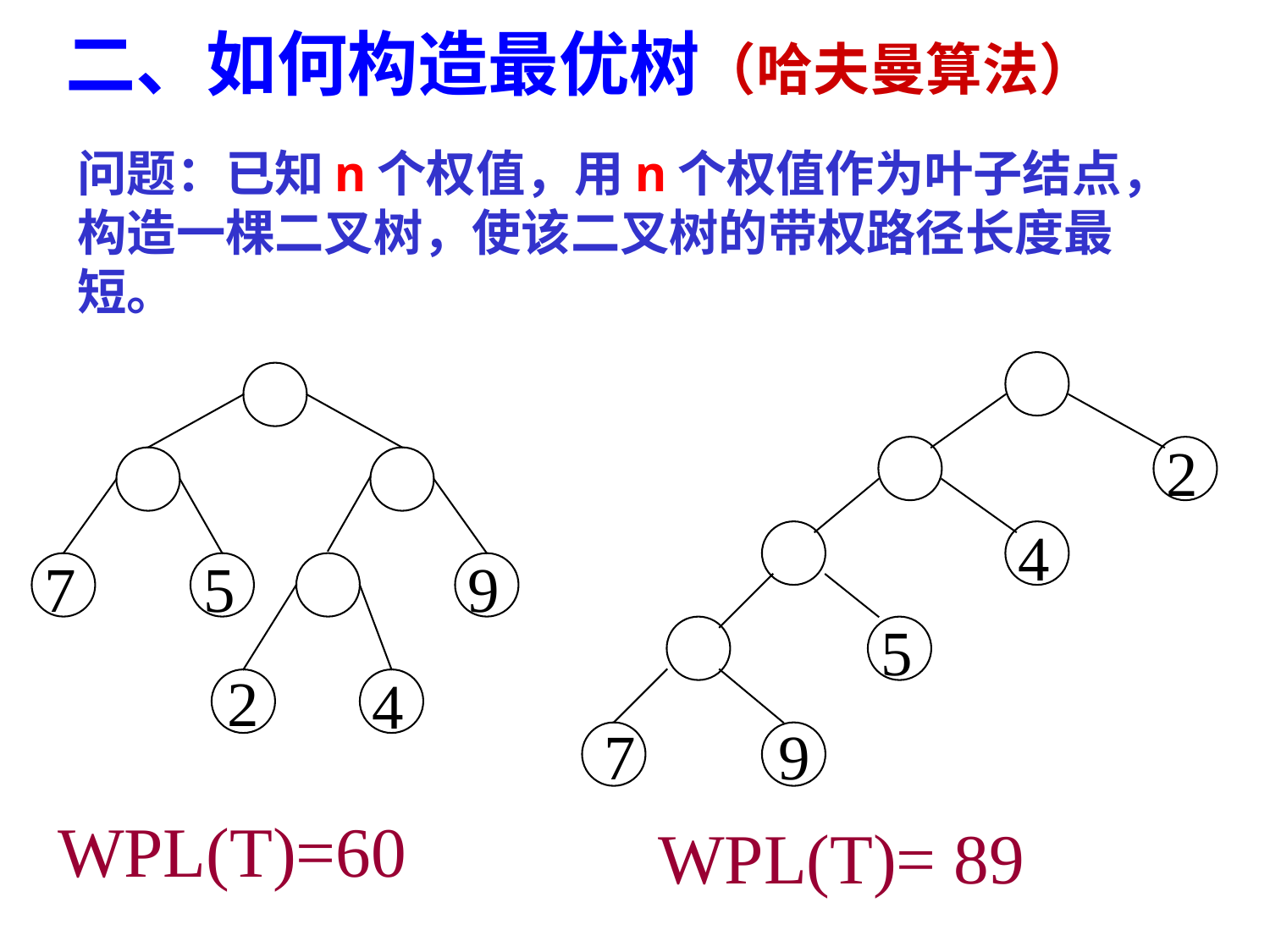

二、如何构造最优树（哈夫曼算法）

问题：已知n个权值，用n个权值作为叶子结点，构造一棵二叉树，使该二叉树的带权路径长度最短。

2

4

7
5
9

5

4
2

7         9

WPL(T)=60
WPL(T)= 89